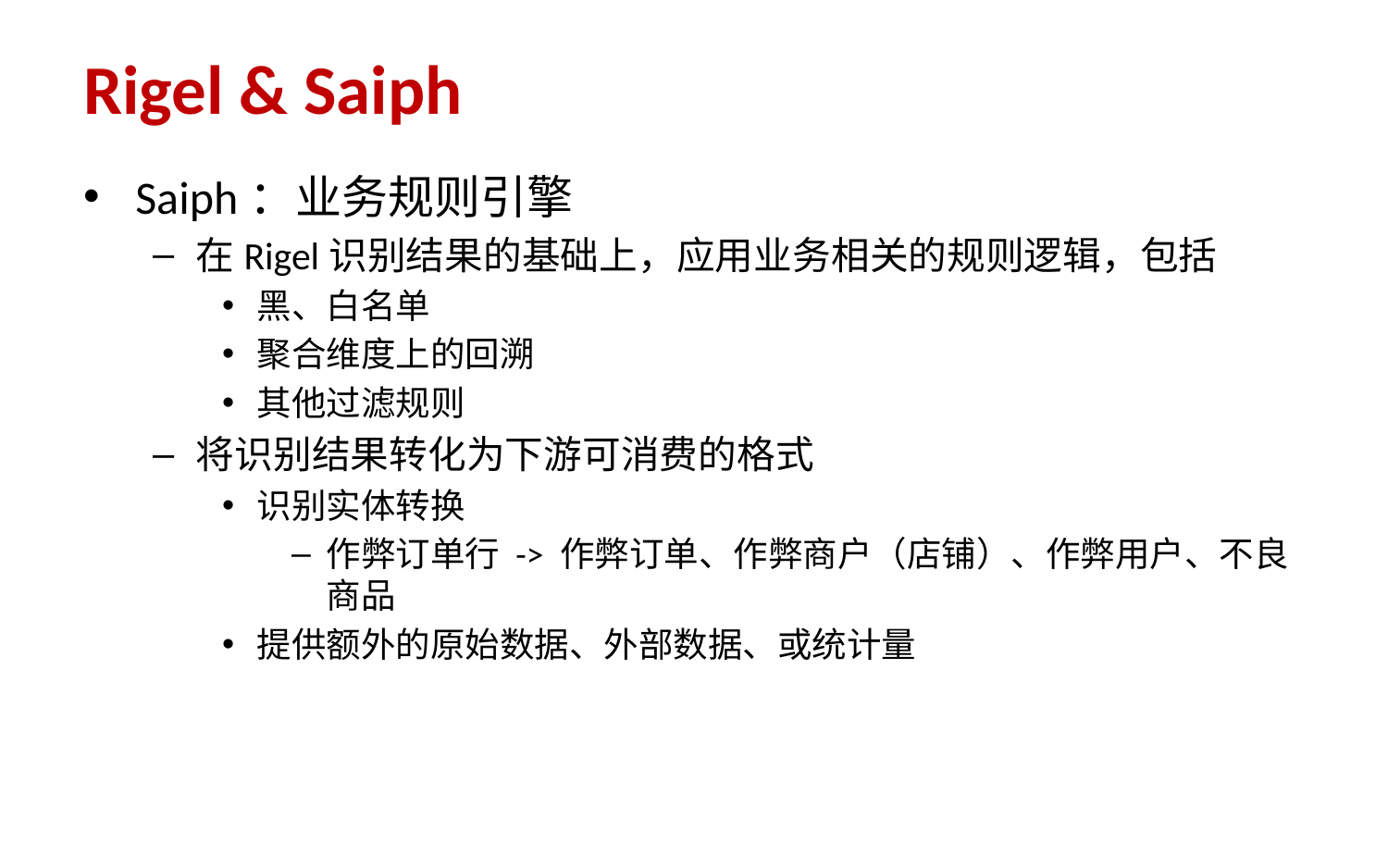

# Rigel & Saiph
Saiph：业务规则引擎
在Rigel识别结果的基础上，应用业务相关的规则逻辑，包括
黑、白名单
聚合维度上的回溯
其他过滤规则
将识别结果转化为下游可消费的格式
识别实体转换
作弊订单行 -> 作弊订单、作弊商户（店铺）、作弊用户、不良商品
提供额外的原始数据、外部数据、或统计量